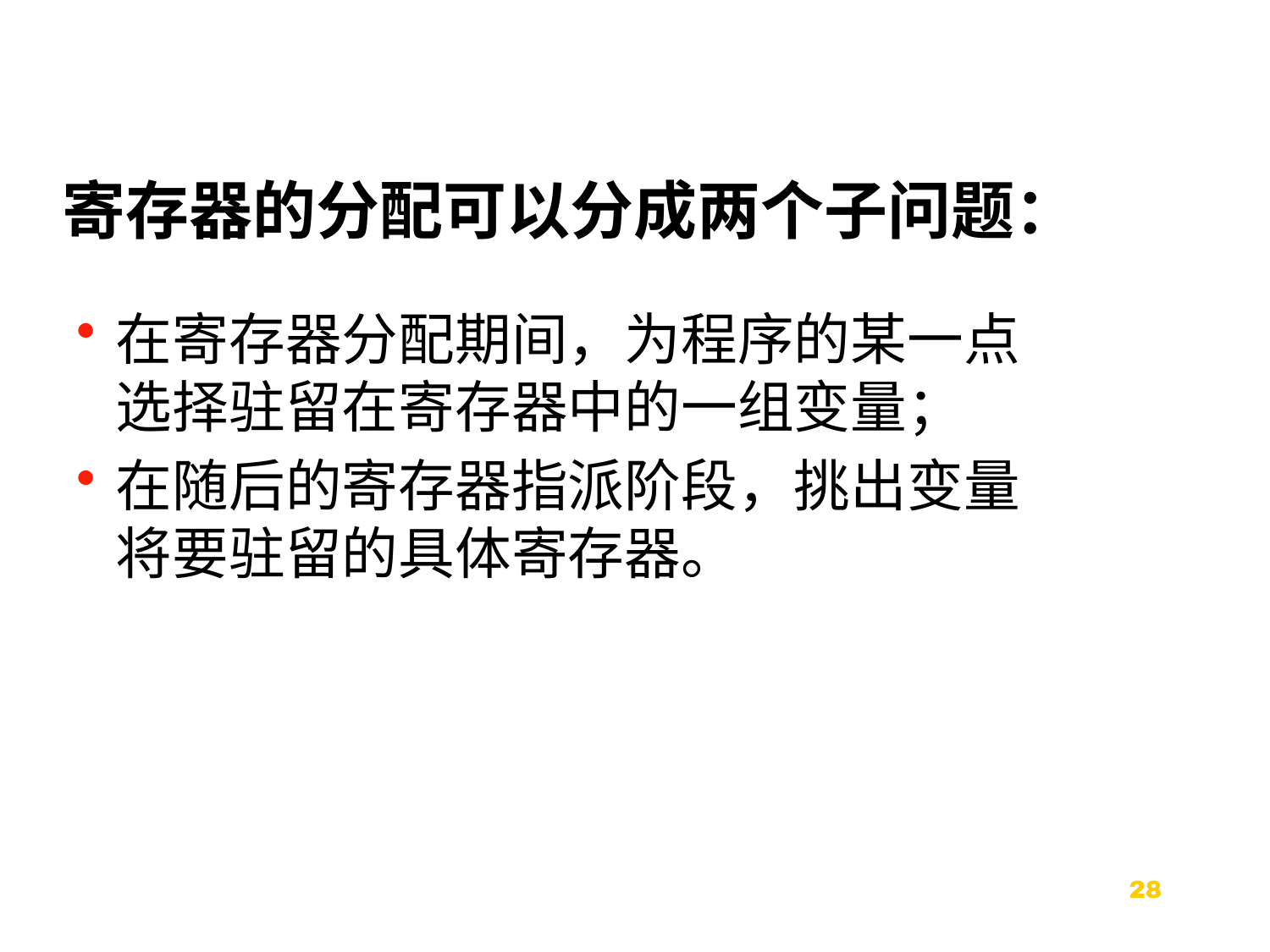

# 寄存器的分配可以分成两个子问题：
在寄存器分配期间，为程序的某一点选择驻留在寄存器中的一组变量；
在随后的寄存器指派阶段，挑出变量将要驻留的具体寄存器。

28